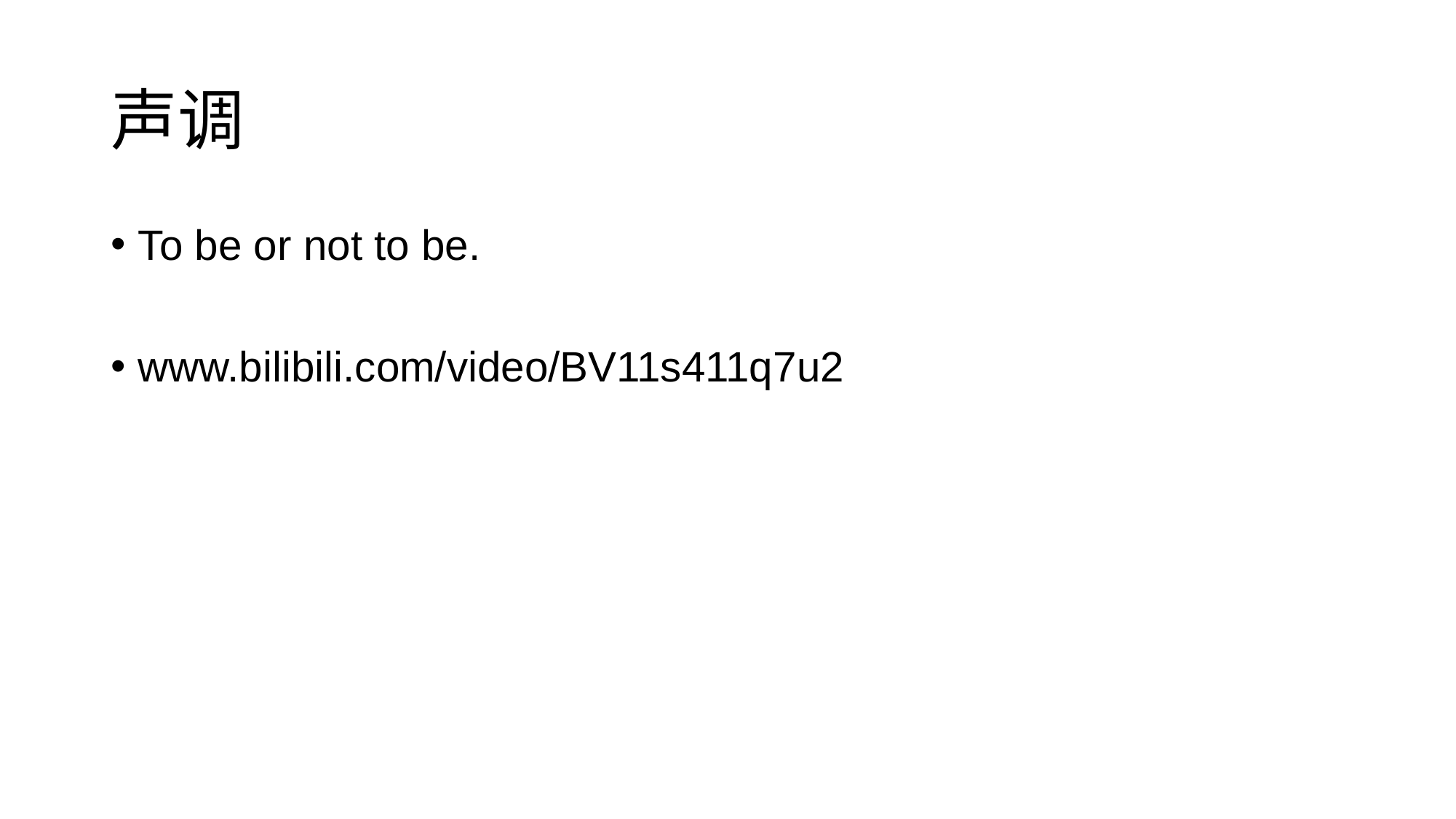

# 声调
To be or not to be.

www.bilibili.com/video/BV11s411q7u2